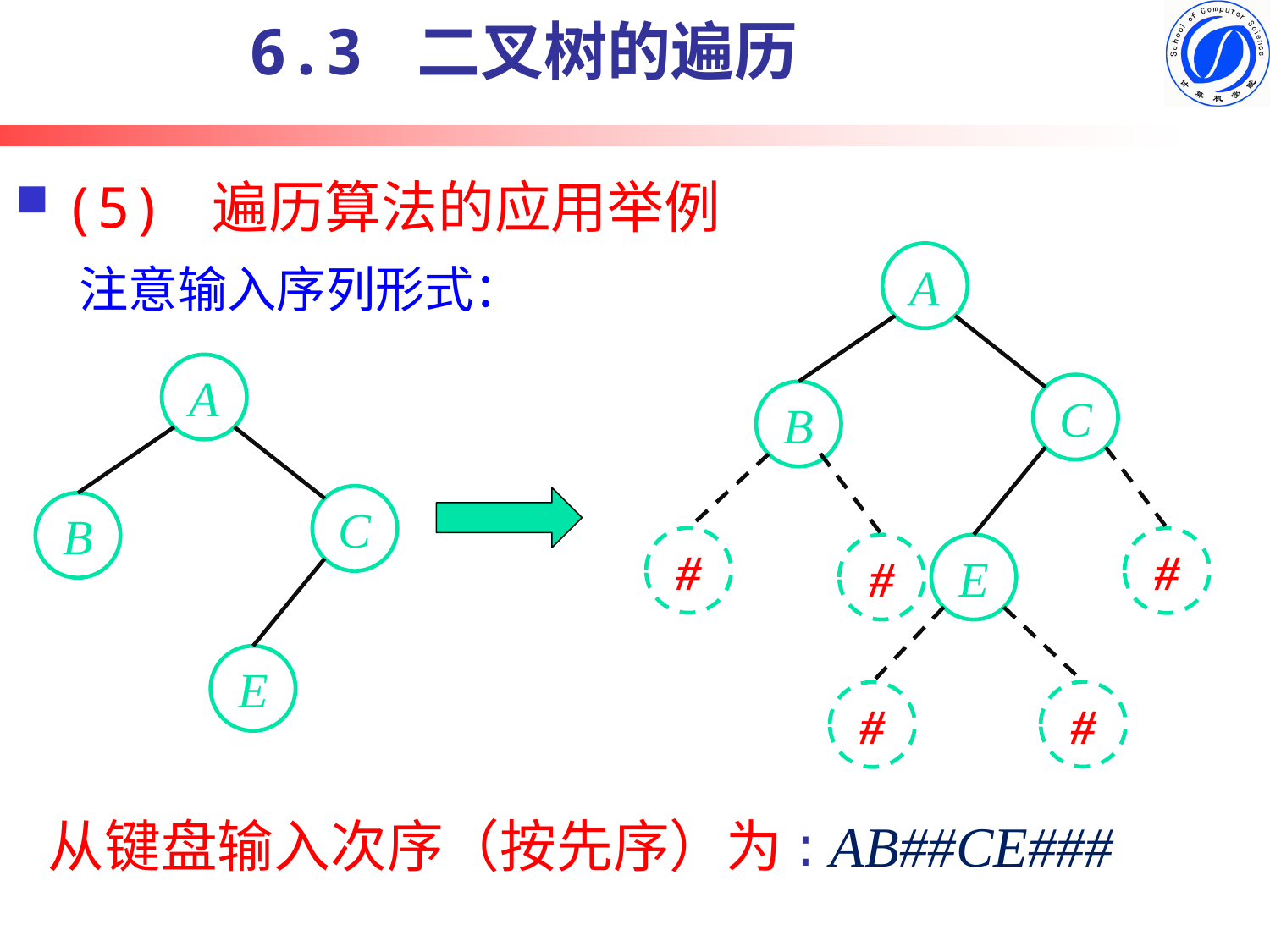

6.3 二叉树的遍历
# (5) 遍历算法的应用举例
A
C
B
#
#
#
E
#
#
注意输入序列形式：
A
C
B
E

从键盘输入次序（按先序）为: AB##CE###